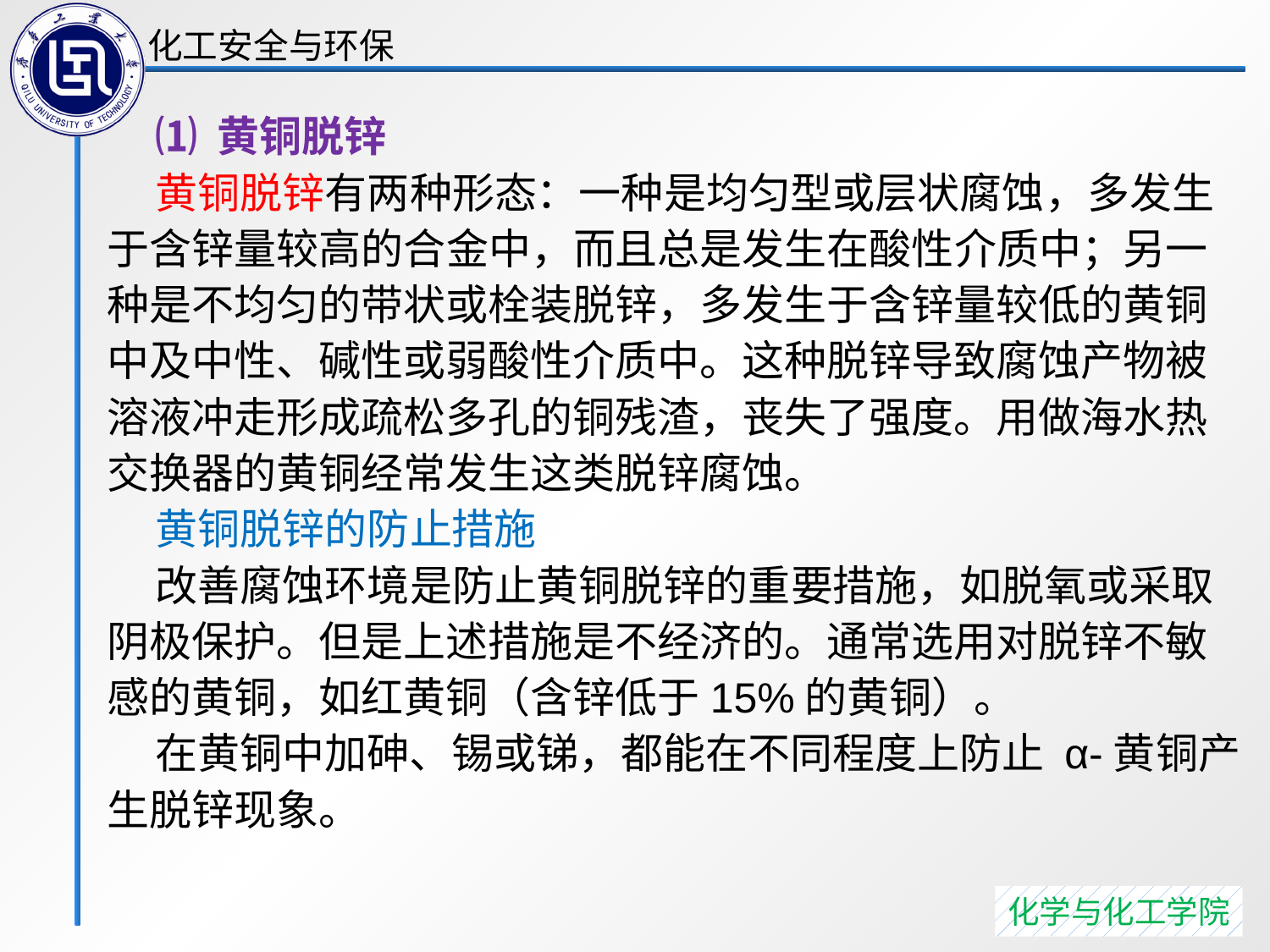

⑴ 黄铜脱锌
    黄铜脱锌有两种形态：一种是均匀型或层状腐蚀，多发生于含锌量较高的合金中，而且总是发生在酸性介质中；另一种是不均匀的带状或栓装脱锌，多发生于含锌量较低的黄铜中及中性、碱性或弱酸性介质中。这种脱锌导致腐蚀产物被溶液冲走形成疏松多孔的铜残渣，丧失了强度。用做海水热交换器的黄铜经常发生这类脱锌腐蚀。
    黄铜脱锌的防止措施
    改善腐蚀环境是防止黄铜脱锌的重要措施，如脱氧或采取阴极保护。但是上述措施是不经济的。通常选用对脱锌不敏感的黄铜，如红黄铜（含锌低于15%的黄铜）。
    在黄铜中加砷、锡或锑，都能在不同程度上防止 α-黄铜产生脱锌现象。